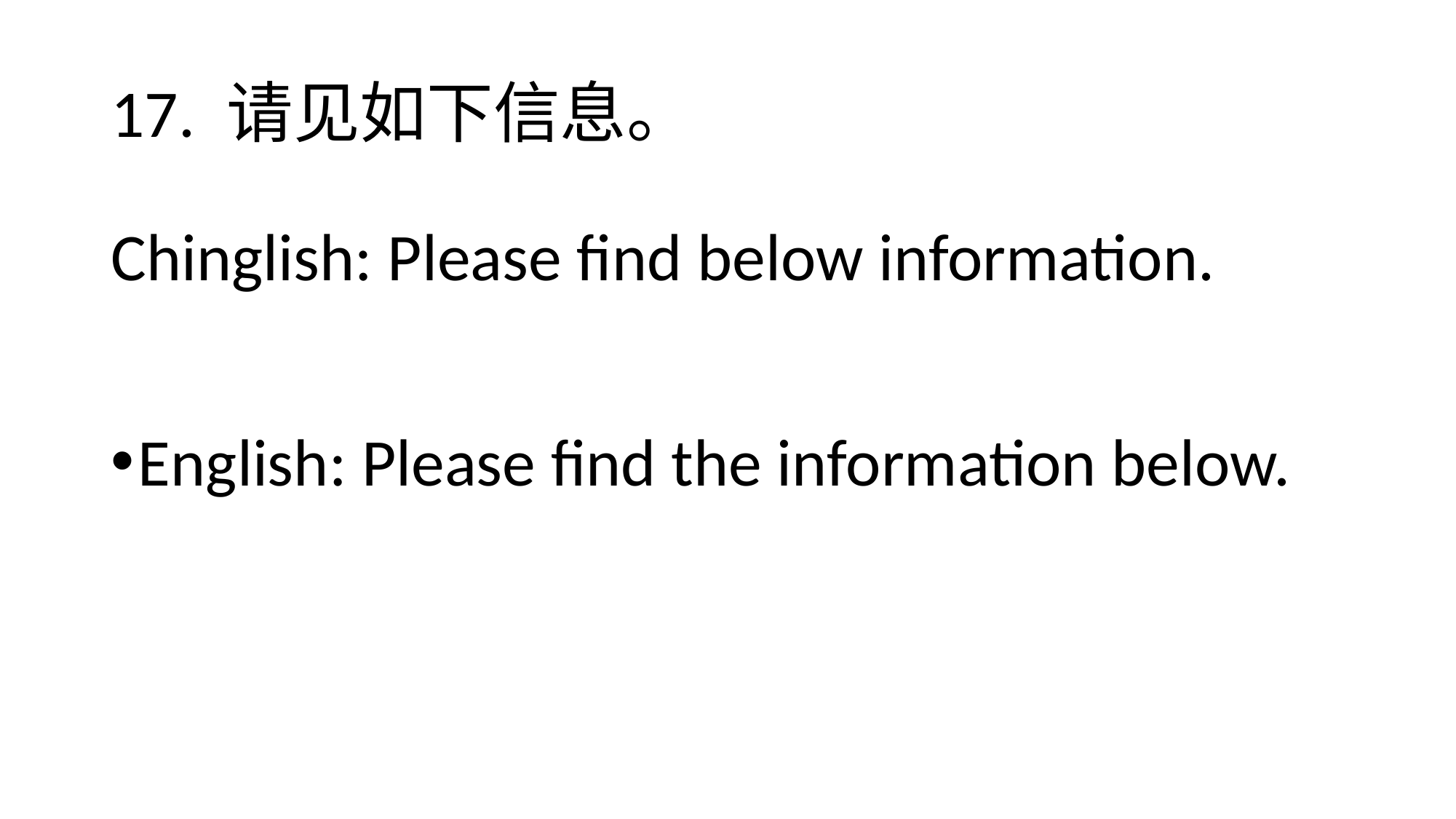

# 17. 请见如下信息。 Chinglish: Please find below information.
English: Please find the information below.